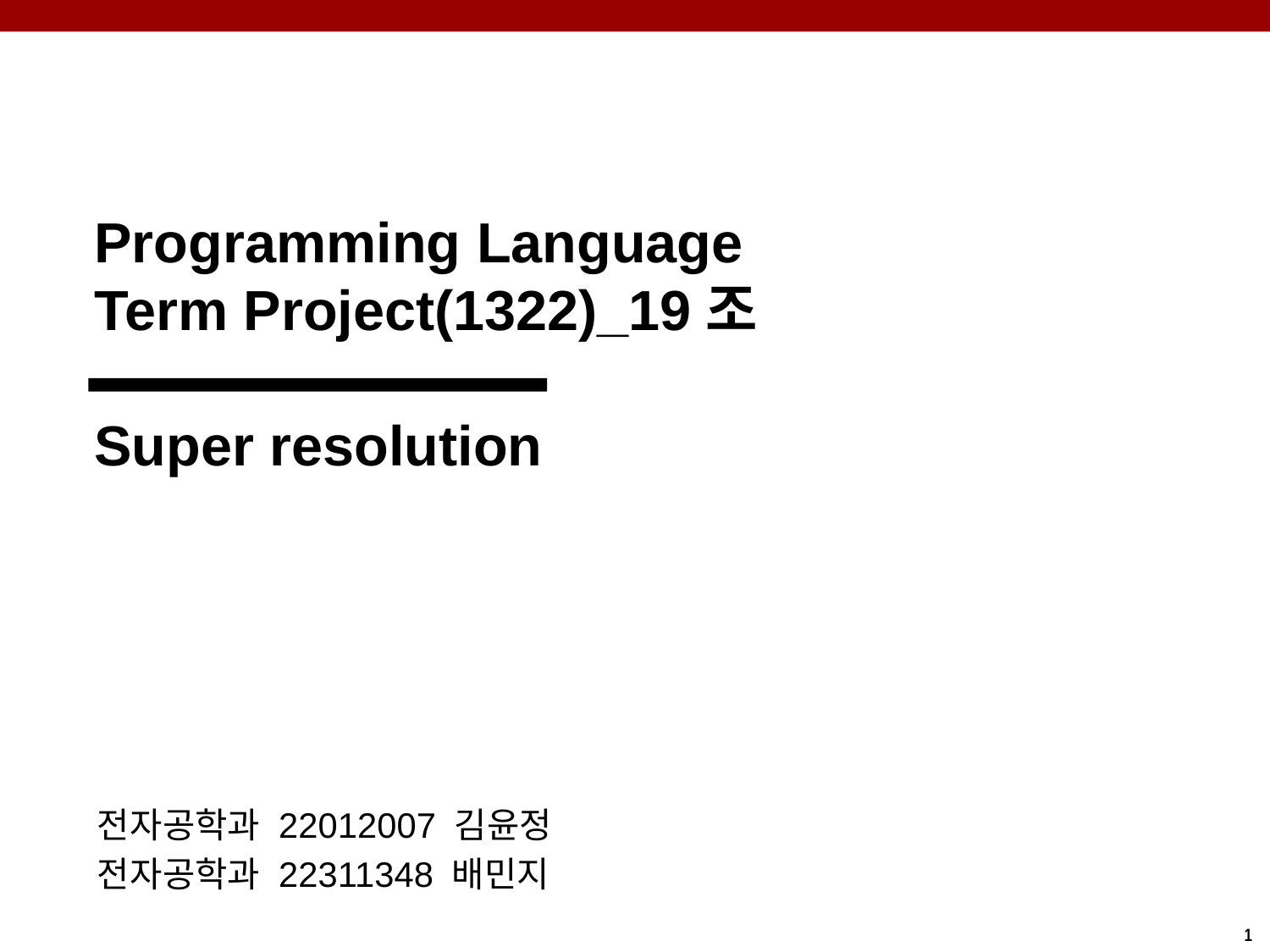

Programming Language
Term Project(1322)_19조

Super resolution

전자공학과 22012007 김윤정
전자공학과 22311348 배민지